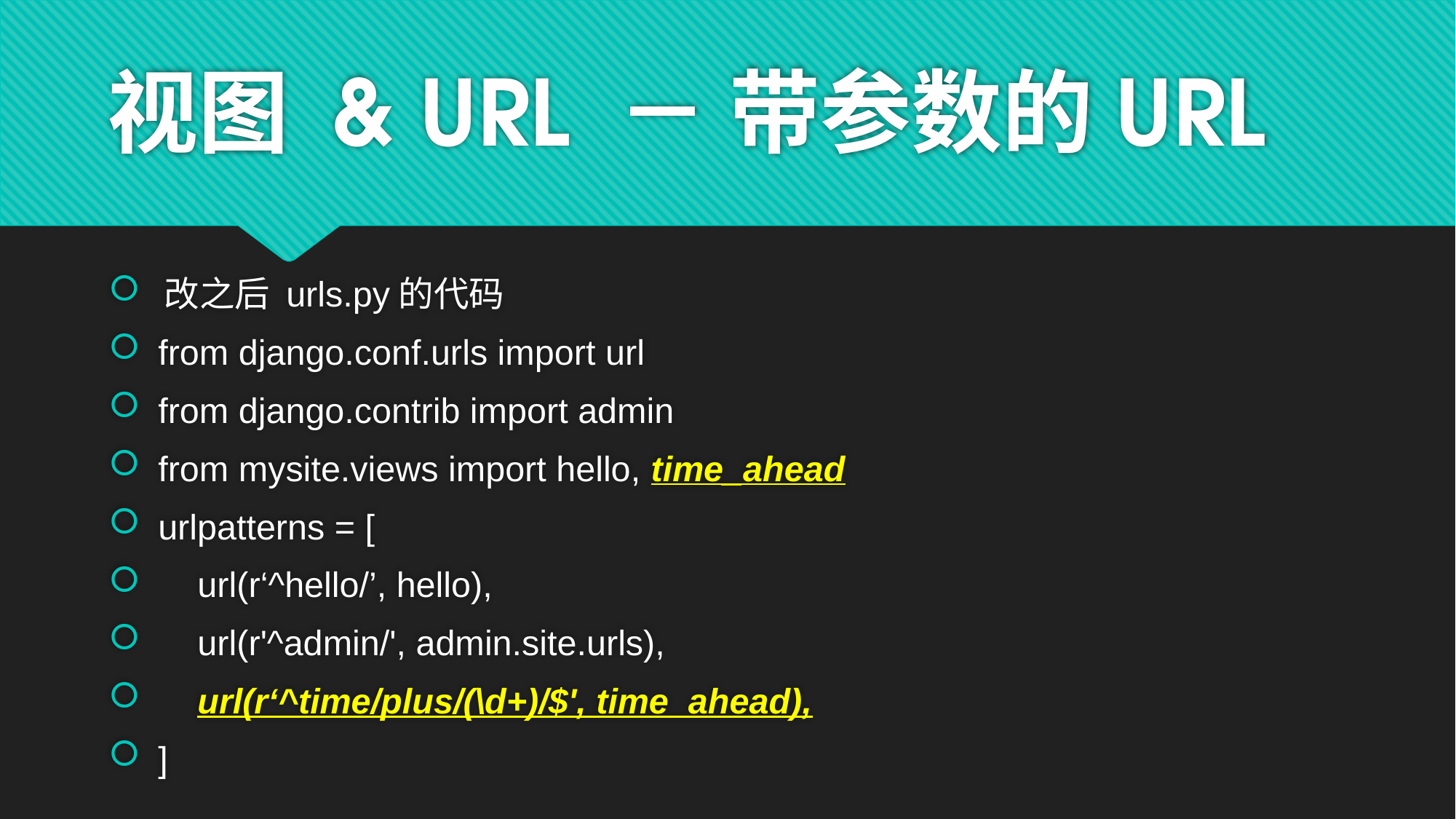

# 视图 & URL － 带参数的URL
 改之后 urls.py的代码
 from django.conf.urls import url
 from django.contrib import admin
 from mysite.views import hello, time_ahead
 urlpatterns = [
     url(r‘^hello/’, hello),
     url(r'^admin/', admin.site.urls),
     url(r‘^time/plus/(\d+)/$', time_ahead),
 ]